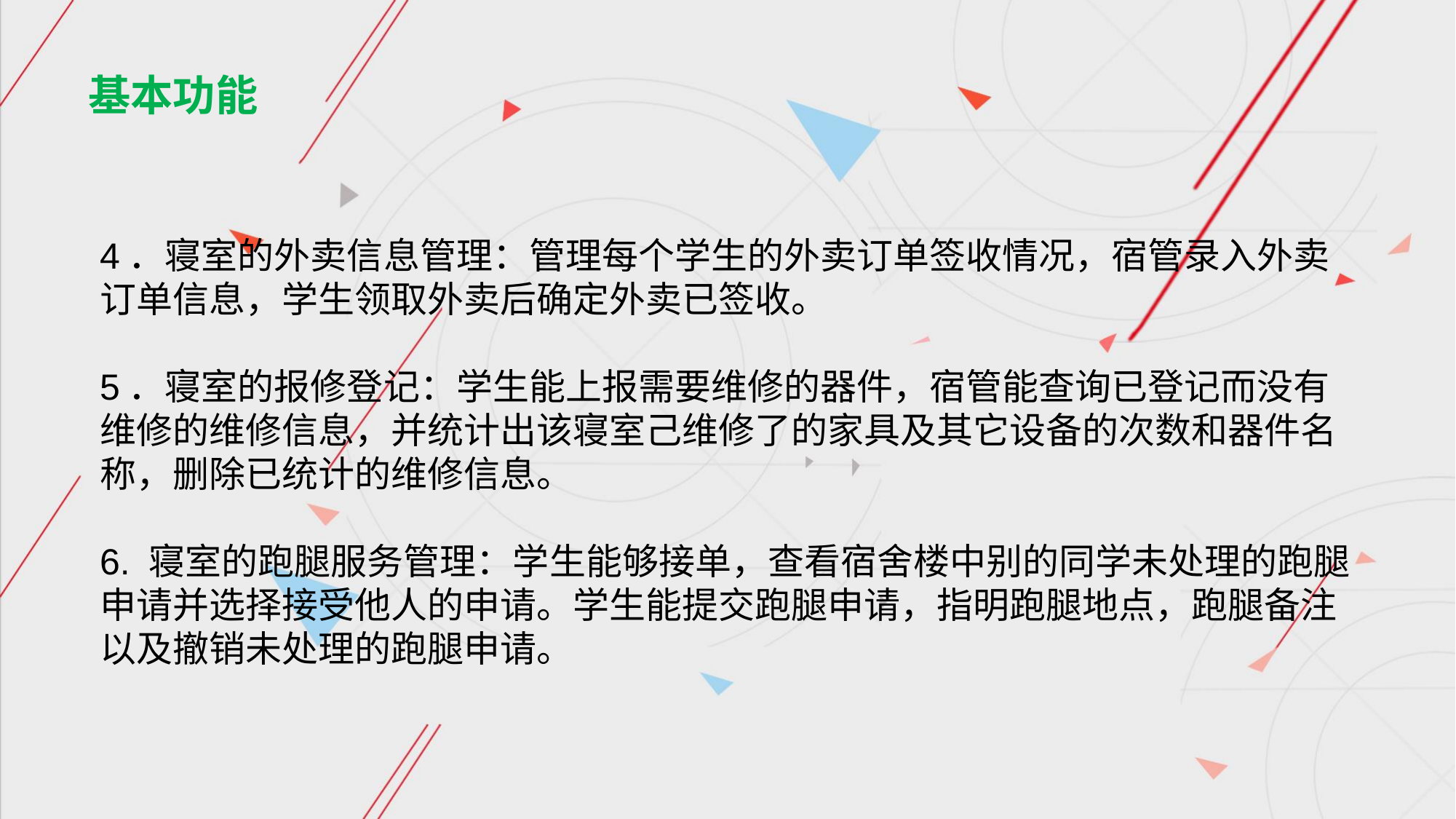

基本功能
4．寝室的外卖信息管理：管理每个学生的外卖订单签收情况，宿管录入外卖订单信息，学生领取外卖后确定外卖已签收。
5．寝室的报修登记：学生能上报需要维修的器件，宿管能查询已登记而没有维修的维修信息，并统计出该寝室己维修了的家具及其它设备的次数和器件名称，删除已统计的维修信息。
6. 寝室的跑腿服务管理：学生能够接单，查看宿舍楼中别的同学未处理的跑腿申请并选择接受他人的申请。学生能提交跑腿申请，指明跑腿地点，跑腿备注以及撤销未处理的跑腿申请。